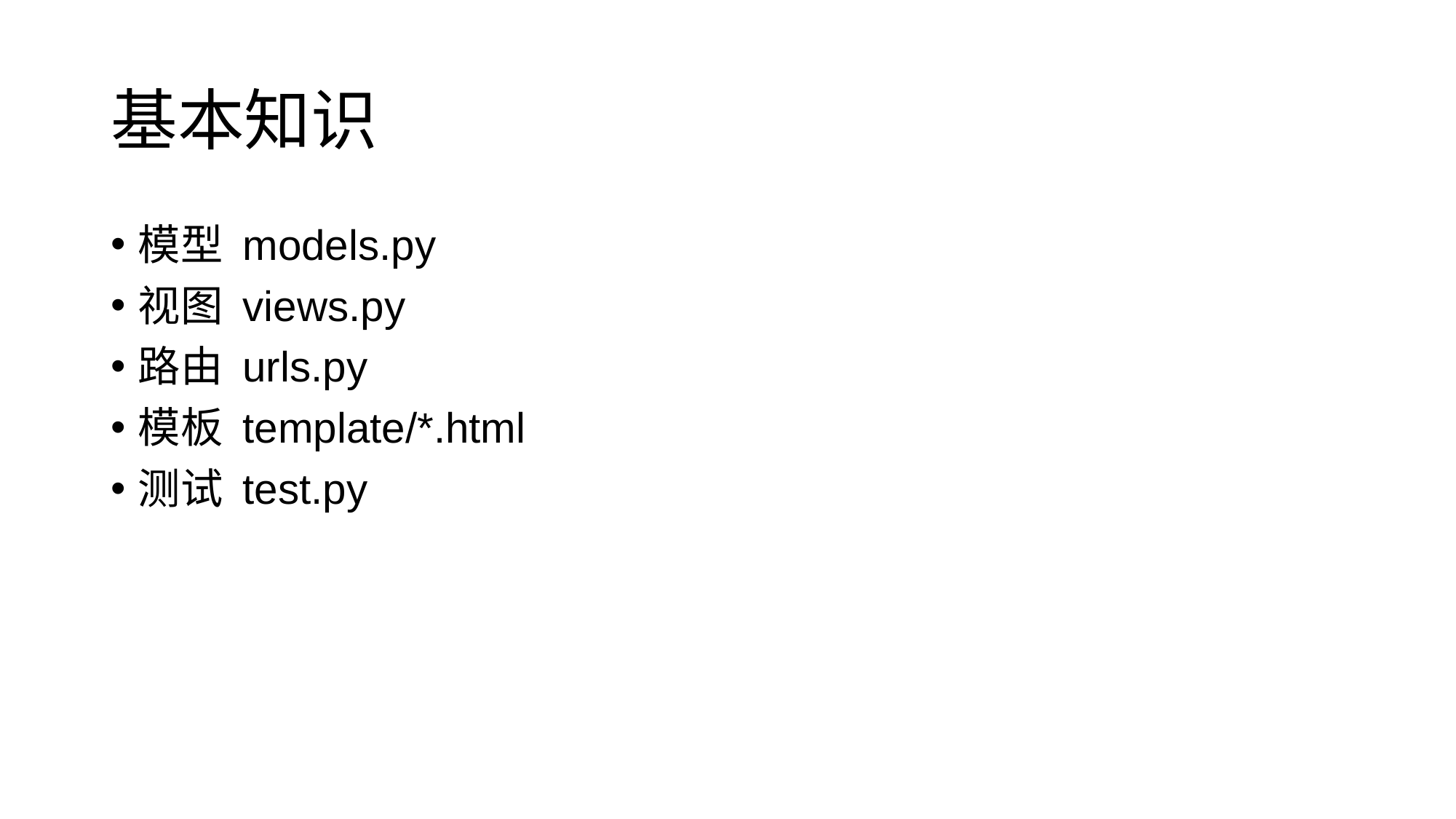

# 基本知识
模型 models.py
视图 views.py
路由 urls.py
模板 template/*.html
测试 test.py